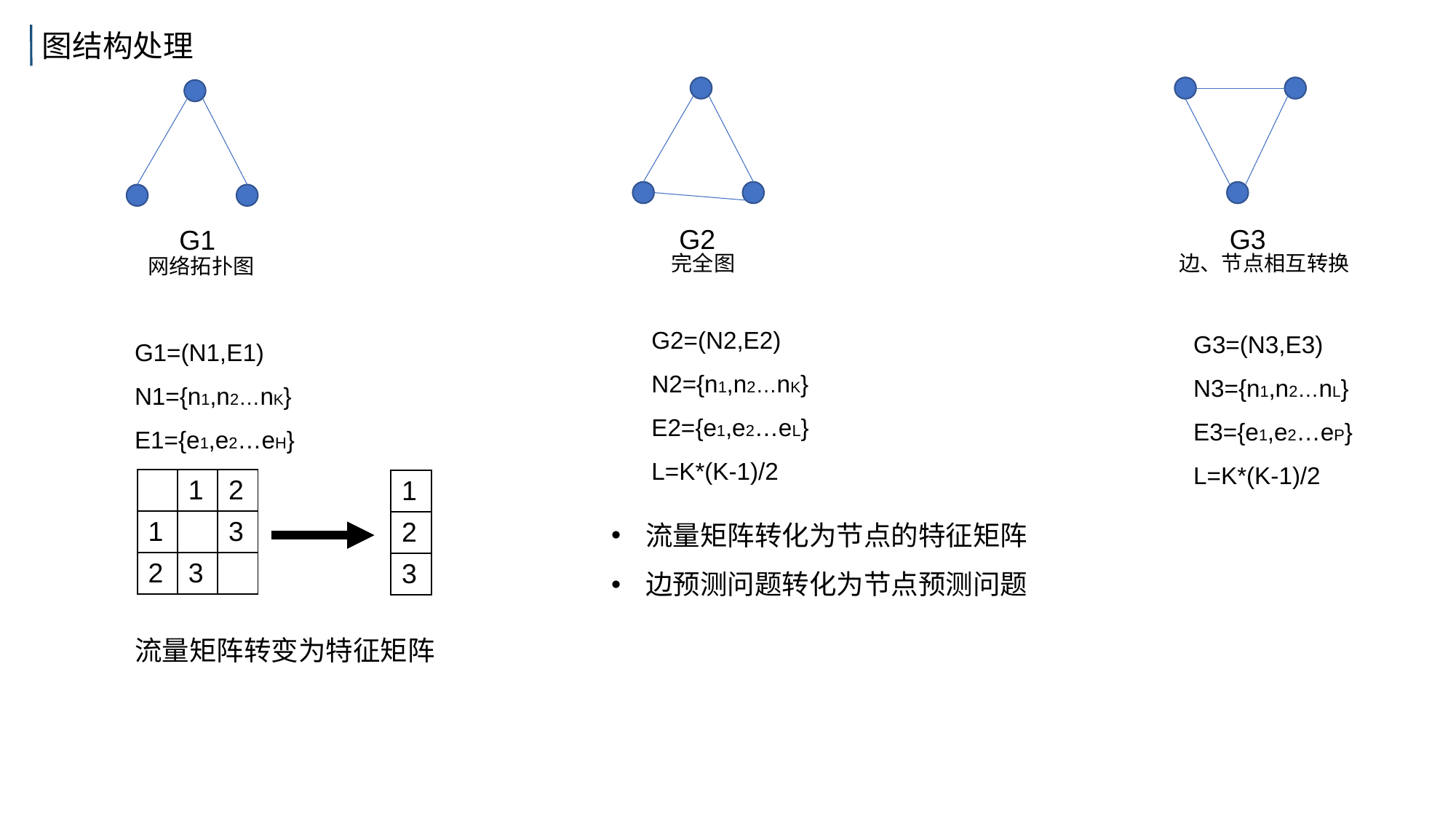

图结构处理

G2

G3

G1
完全图
边、节点相互转换
网络拓扑图
G2=(N2,E2)
N2={n1,n2…nK}
E2={e1,e2…eL}
L=K*(K-1)/2
G3=(N3,E3)
N3={n1,n2…nL}
E3={e1,e2…eP}
L=K*(K-1)/2
G1=(N1,E1)
N1={n1,n2…nK}
E1={e1,e2…eH}
|  | 1 | 2 |
| --- | --- | --- |
| 1 |  | 3 |
| 2 | 3 |  |
| 1 |
| --- |
| 2 |
| 3 |
流量矩阵转化为节点的特征矩阵
边预测问题转化为节点预测问题
流量矩阵转变为特征矩阵